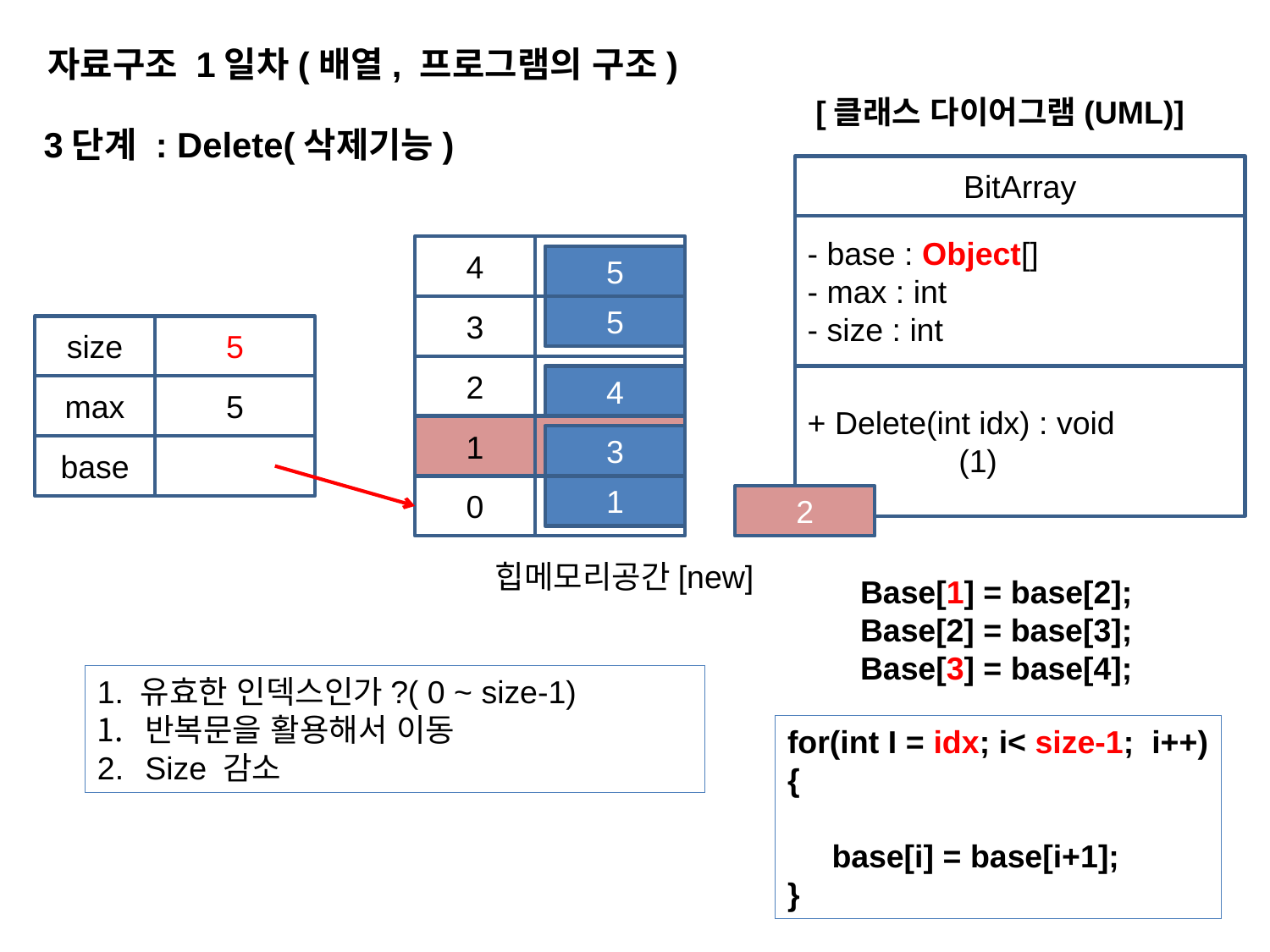

자료구조 1일차(배열, 프로그램의 구조)
[클래스 다이어그램(UML)]
3단계 : Delete(삭제기능)
BitArray
- base : Object[]
- max : int
- size : int
4

5
3

5
size
5
2

4
+ Delete(int idx) : void
                 (1)
max
5
1

3
base

0

1
2
힙메모리공간[new]
Base[1] = base[2];
Base[2] = base[3];
Base[3] = base[4];
1. 유효한 인덱스인가?( 0 ~ size-1)
반복문을 활용해서 이동
Size 감소
for(int I = idx; i< size-1;  i++)
{

     base[i] = base[i+1];
}